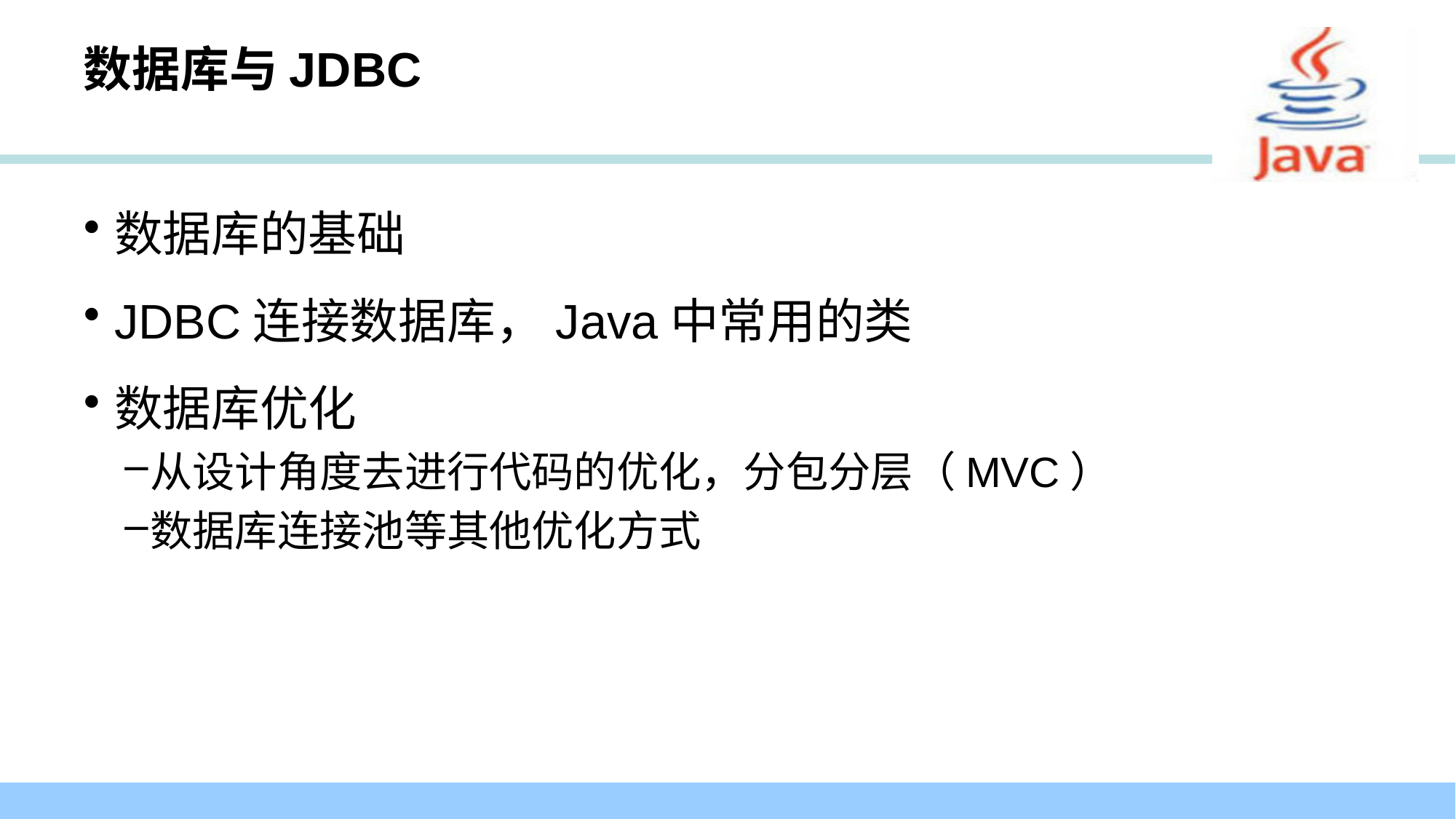

# 数据库与JDBC
数据库的基础
JDBC连接数据库，Java中常用的类
数据库优化
从设计角度去进行代码的优化，分包分层（MVC）
数据库连接池等其他优化方式